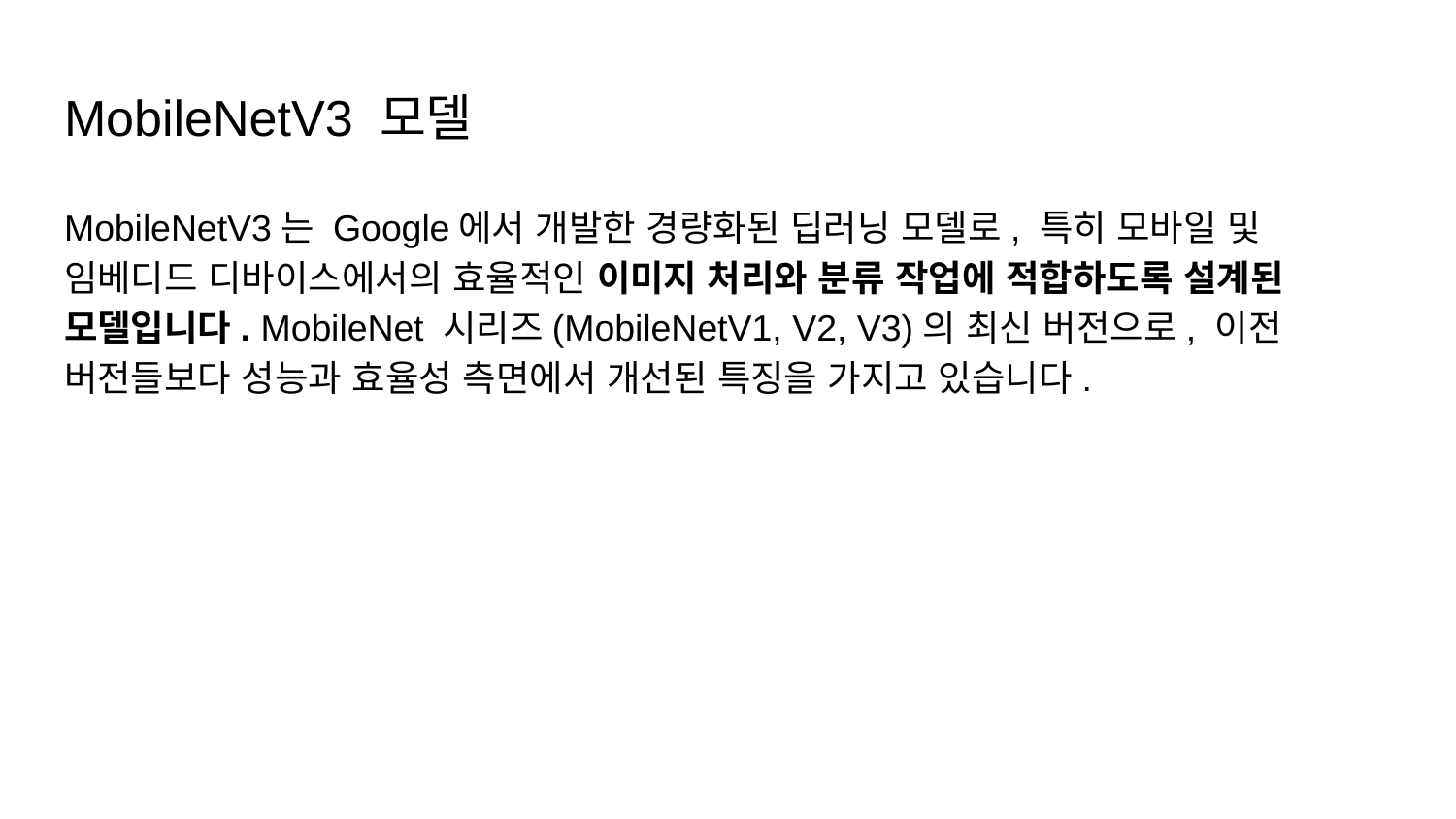

# MobileNetV3 모델
MobileNetV3는 Google에서 개발한 경량화된 딥러닝 모델로, 특히 모바일 및 임베디드 디바이스에서의 효율적인 이미지 처리와 분류 작업에 적합하도록 설계된 모델입니다. MobileNet 시리즈(MobileNetV1, V2, V3)의 최신 버전으로, 이전 버전들보다 성능과 효율성 측면에서 개선된 특징을 가지고 있습니다.